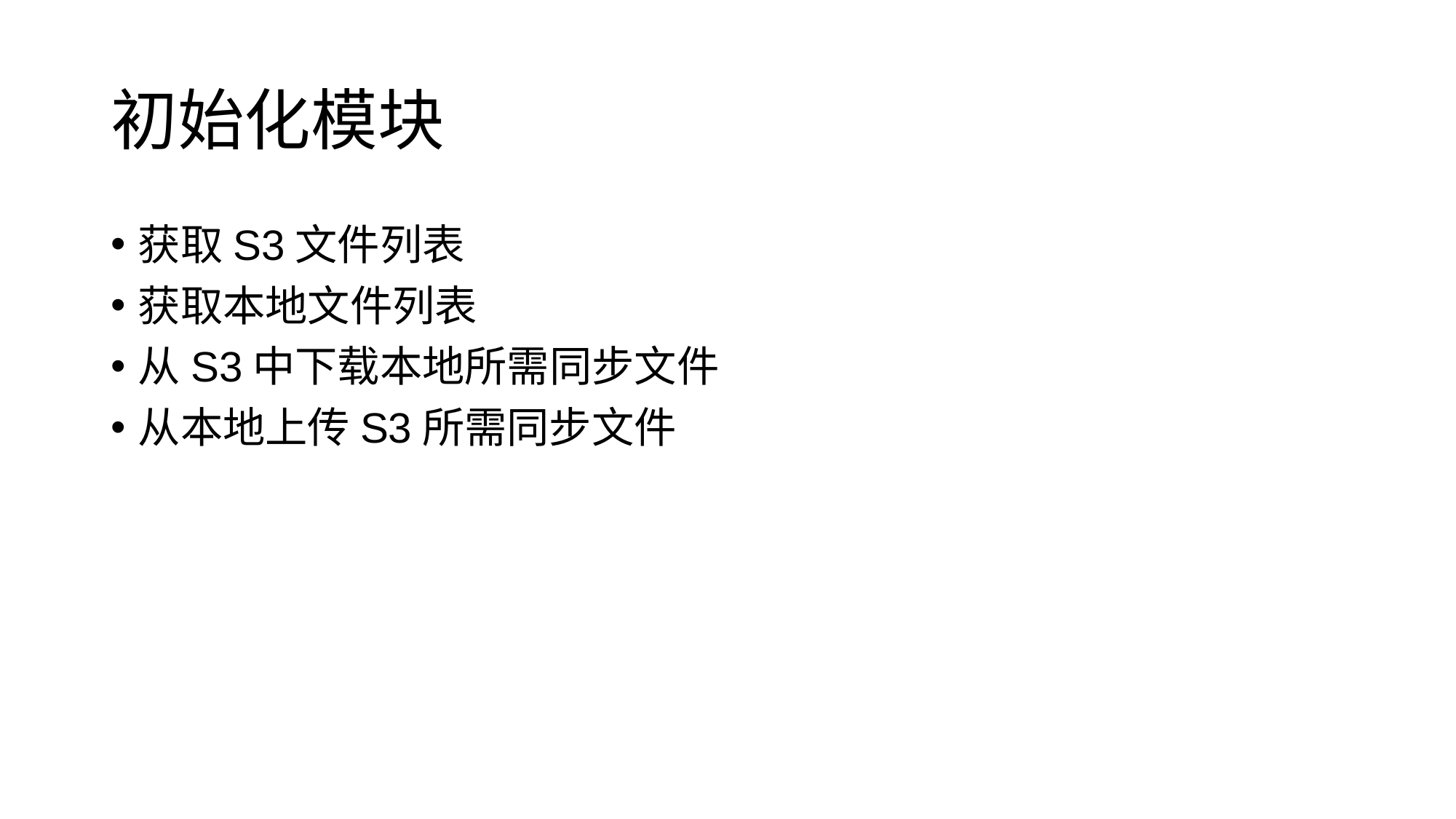

# 初始化模块
获取S3文件列表
获取本地文件列表
从S3中下载本地所需同步文件
从本地上传S3所需同步文件